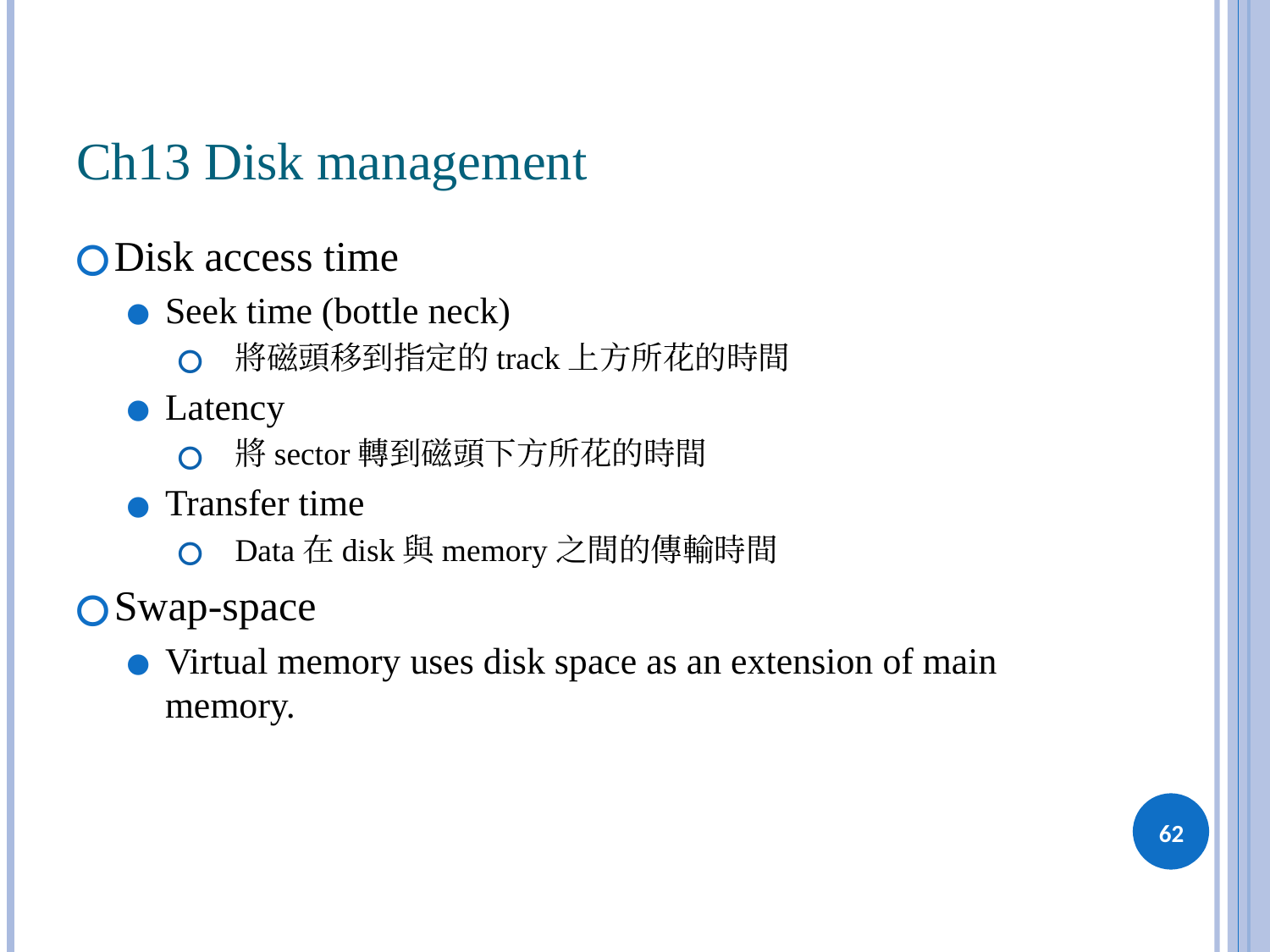

# Ch13 Disk management
Disk access time
Seek time (bottle neck)
將磁頭移到指定的track上方所花的時間
Latency
將sector轉到磁頭下方所花的時間
Transfer time
Data在disk與memory之間的傳輸時間
Swap-space
Virtual memory uses disk space as an extension of main memory.

62